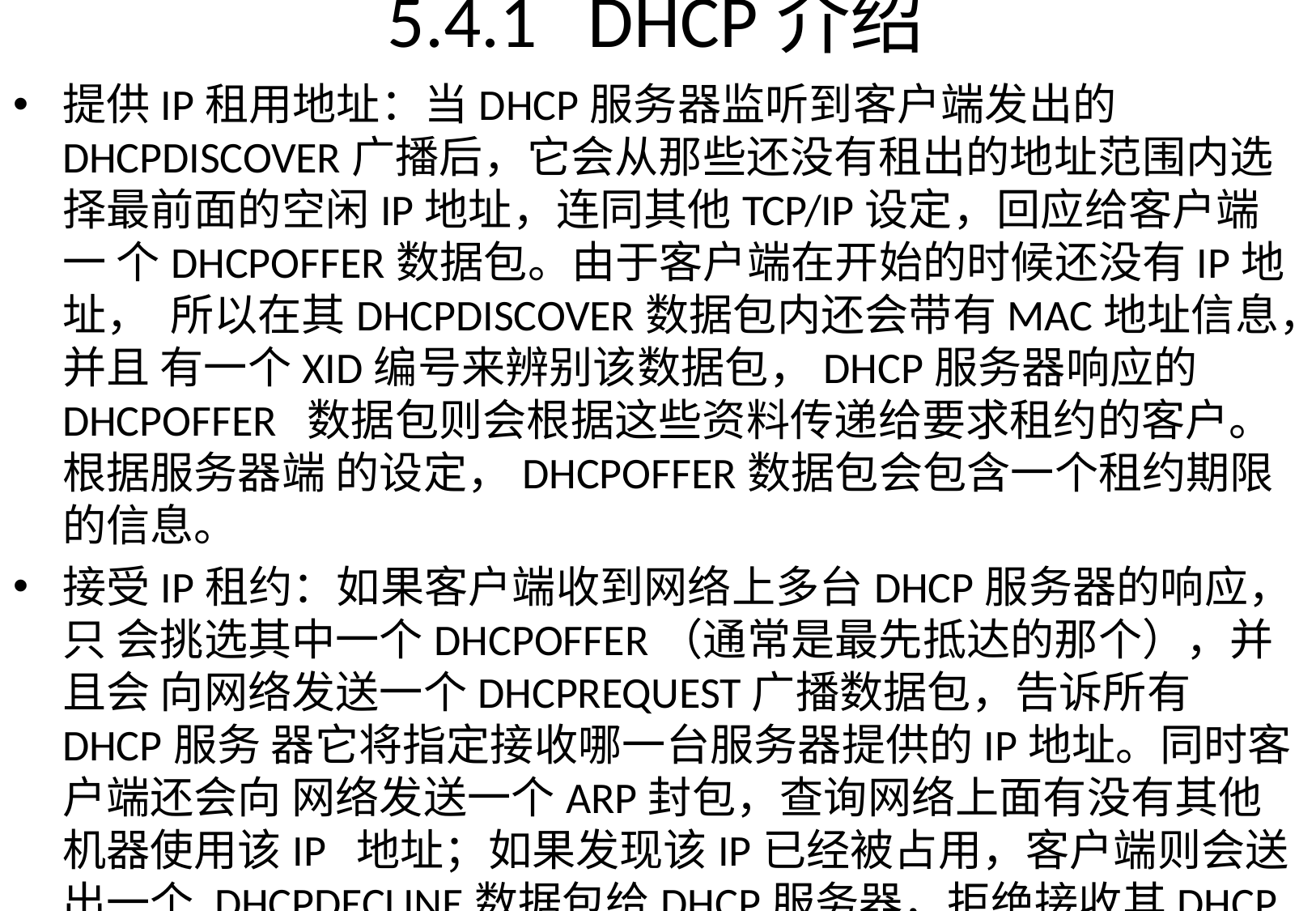

# 5.4.1	DHCP介绍
提供IP租用地址：当DHCP服务器监听到客户端发出的 DHCPDISCOVER广播后，它会从那些还没有租出的地址范围内选 择最前面的空闲IP地址，连同其他TCP/IP设定，回应给客户端一 个DHCPOFFER数据包。由于客户端在开始的时候还没有IP地址，  所以在其DHCPDISCOVER数据包内还会带有MAC地址信息，并且 有一个XID编号来辨别该数据包，DHCP服务器响应的DHCPOFFER  数据包则会根据这些资料传递给要求租约的客户。根据服务器端 的设定，DHCPOFFER数据包会包含一个租约期限的信息。
接受IP租约：如果客户端收到网络上多台DHCP服务器的响应，只 会挑选其中一个DHCPOFFER（通常是最先抵达的那个），并且会 向网络发送一个DHCPREQUEST广播数据包，告诉所有DHCP服务 器它将指定接收哪一台服务器提供的IP地址。同时客户端还会向 网络发送一个ARP封包，查询网络上面有没有其他机器使用该IP  地址；如果发现该IP已经被占用，客户端则会送出一个 DHCPDECLINE数据包给DHCP服务器，拒绝接收其DHCP OFFER，并 重新发送DHCPDISCOVER信息。